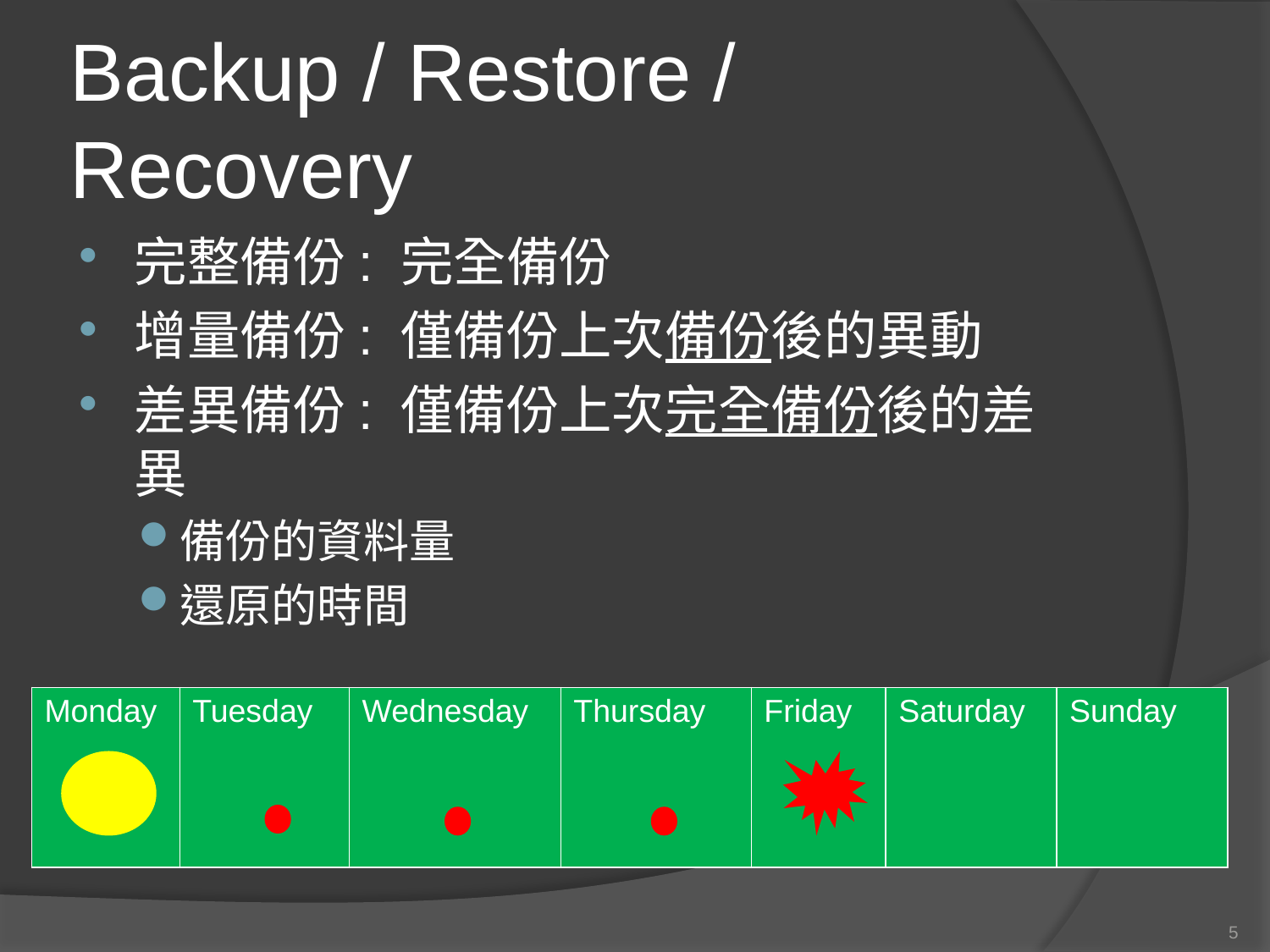

# Backup / Restore / Recovery
完整備份: 完全備份
增量備份: 僅備份上次備份後的異動
差異備份: 僅備份上次完全備份後的差異
備份的資料量
還原的時間

| Monday | Tuesday | Wednesday | Thursday | Friday | Saturday | Sunday |
| --- | --- | --- | --- | --- | --- | --- |

5